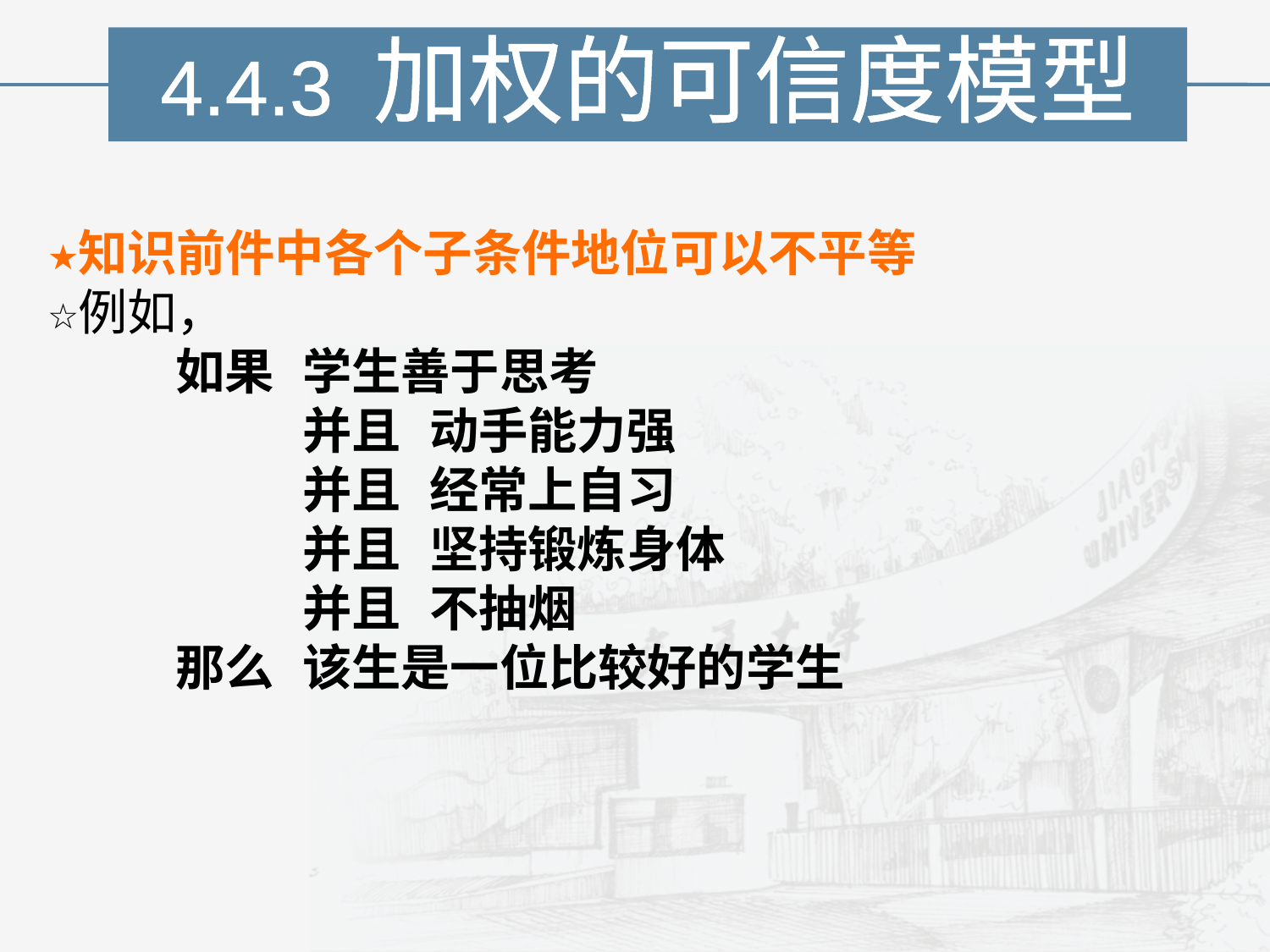

4.4.3 加权的可信度模型
知识前件中各个子条件地位可以不平等
例如，
	如果	学生善于思考
		并且	动手能力强
		并且	经常上自习
		并且	坚持锻炼身体
		并且	不抽烟
	那么	该生是一位比较好的学生
74